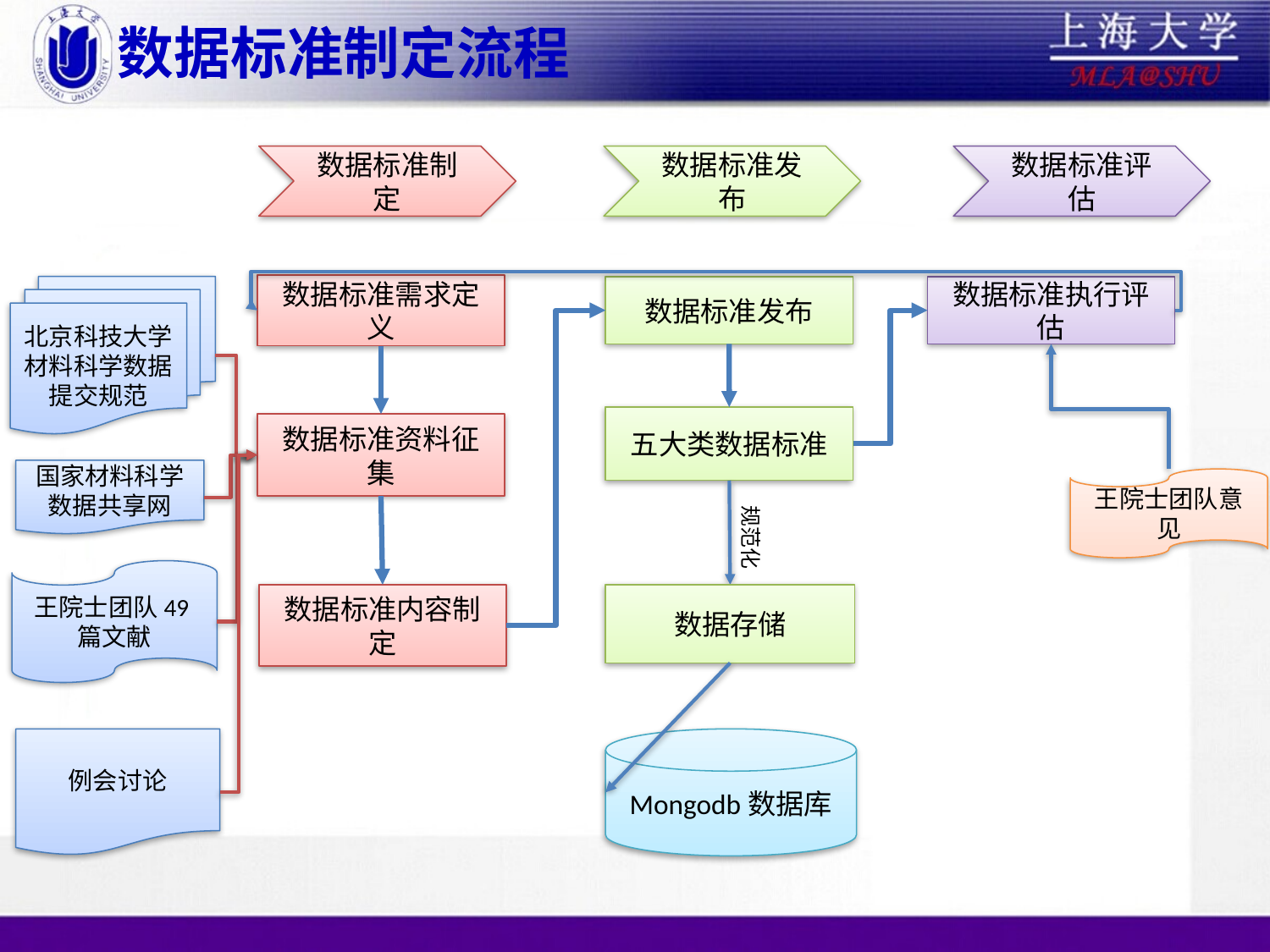

# 数据标准制定流程
数据标准制定
数据标准发布
数据标准评估
数据标准需求定义
数据标准发布
数据标准执行评估
五大类数据标准
数据标准资料征集
规范化
数据标准内容制定
数据存储
Mongodb数据库
北京科技大学材料科学数据提交规范
国家材料科学数据共享网
王院士团队49篇文献
王院士团队意见
例会讨论